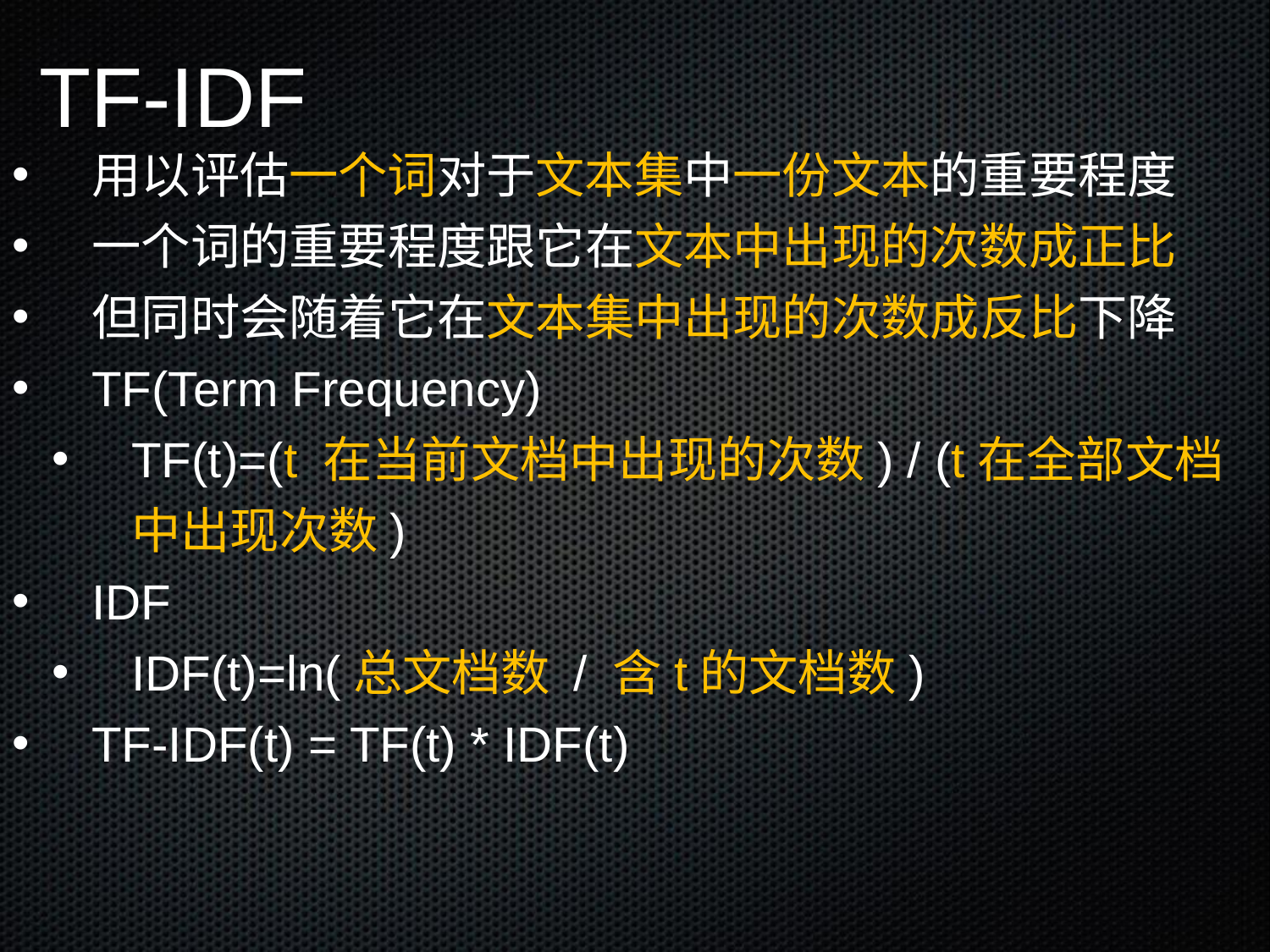

TF-IDF
用以评估一个词对于文本集中一份文本的重要程度
一个词的重要程度跟它在文本中出现的次数成正比
但同时会随着它在文本集中出现的次数成反比下降
TF(Term Frequency)
TF(t)=(t 在当前文档中出现的次数) / (t在全部文档中出现次数)
IDF
IDF(t)=ln(总文档数 / 含t的文档数)
TF-IDF(t) = TF(t) * IDF(t)